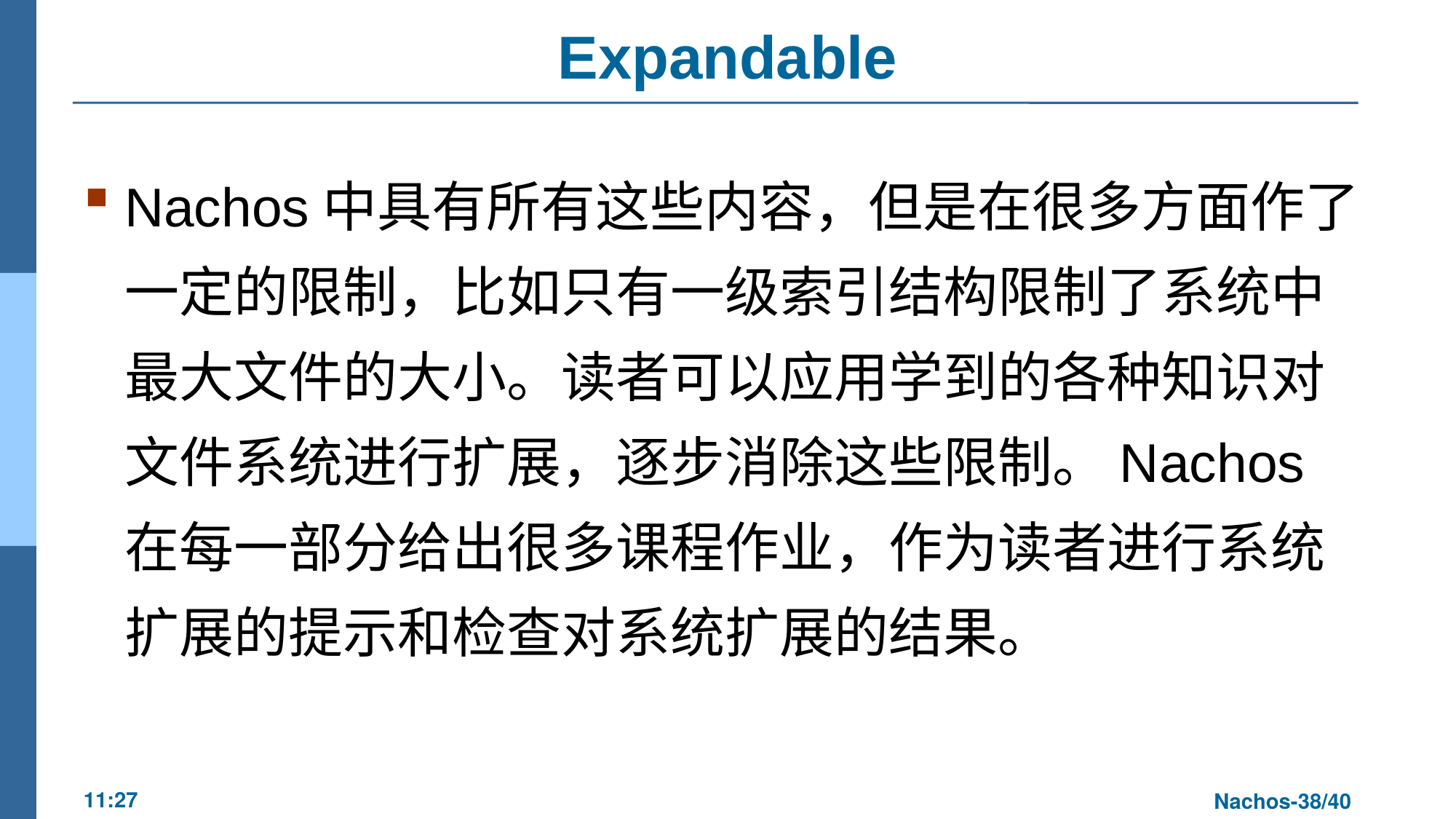

# Expandable
Nachos中具有所有这些内容，但是在很多方面作了一定的限制，比如只有一级索引结构限制了系统中最大文件的大小。读者可以应用学到的各种知识对文件系统进行扩展，逐步消除这些限制。Nachos在每一部分给出很多课程作业，作为读者进行系统扩展的提示和检查对系统扩展的结果。